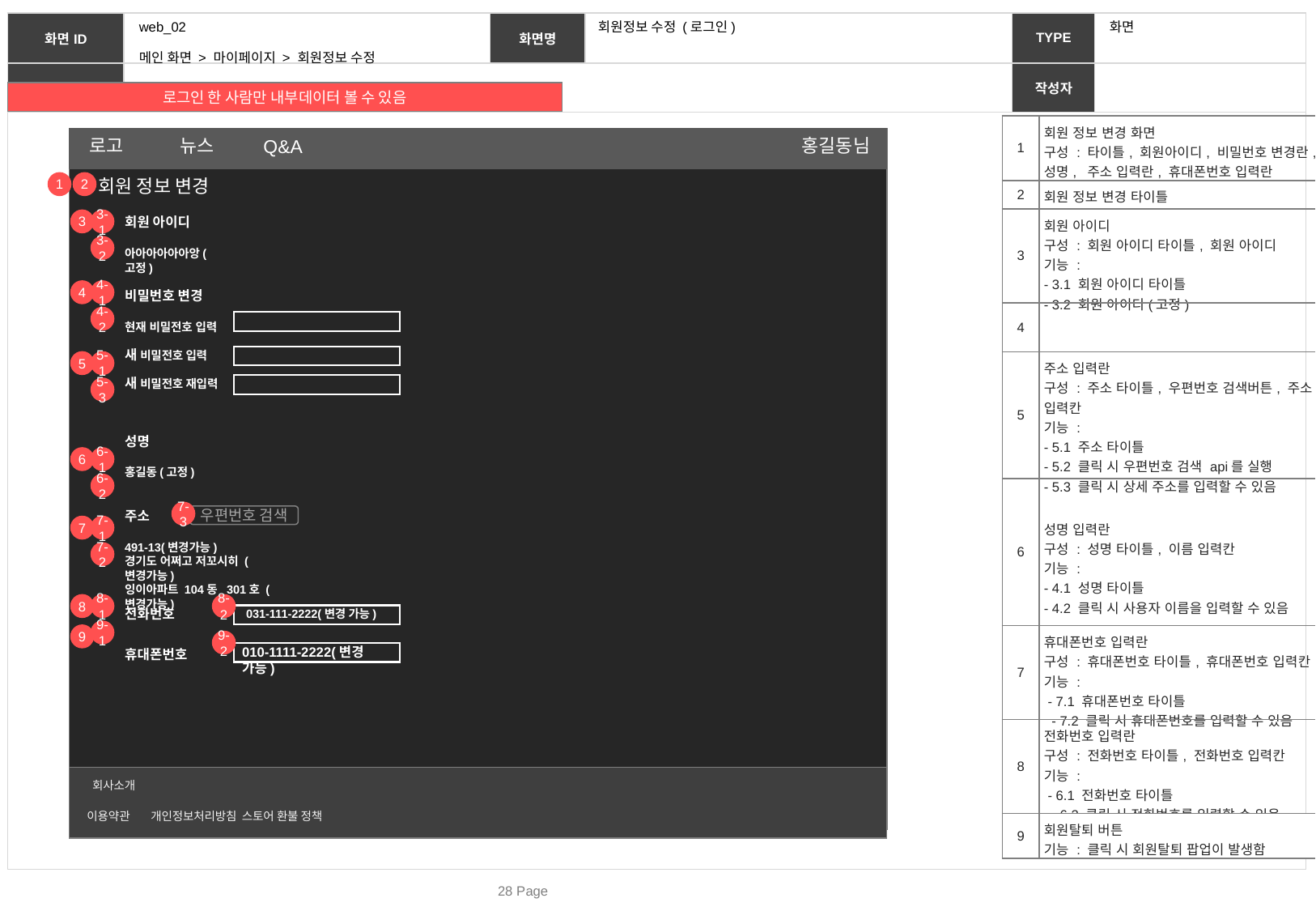

web_02
회원정보 수정 (로그인)
화면
메인 화면 > 마이페이지 > 회원정보 수정
로그인 한 사람만 내부데이터 볼 수 있음
| 1 | 회원 정보 변경 화면 구성 : 타이틀, 회원아이디, 비밀번호 변경란, 성명, 주소 입력란, 휴대폰번호 입력란 |
| --- | --- |
| 2 | 회원 정보 변경 타이틀 |
| 3 | 회원 아이디 구성 : 회원 아이디 타이틀, 회원 아이디 기능 : - 3.1 회원 아이디 타이틀 - 3.2 회원 아이디(고정) |
| 4 |  |
| 5 | 주소 입력란 구성 : 주소 타이틀, 우편번호 검색버튼, 주소 입력칸 기능 : - 5.1 주소 타이틀 - 5.2 클릭 시 우편번호 검색 api를 실행 - 5.3 클릭 시 상세 주소를 입력할 수 있음 |
| 6 | 성명 입력란 구성 : 성명 타이틀, 이름 입력칸 기능 : - 4.1 성명 타이틀 - 4.2 클릭 시 사용자 이름을 입력할 수 있음 |
| 7 | 휴대폰번호 입력란 구성 : 휴대폰번호 타이틀, 휴대폰번호 입력칸 기능 : - 7.1 휴대폰번호 타이틀 - 7.2 클릭 시 휴대폰번호를 입력할 수 있음 |
| 8 | 전화번호 입력란 구성 : 전화번호 타이틀, 전화번호 입력칸 기능 : - 6.1 전화번호 타이틀 - 6.2 클릭 시 전화번호를 입력할 수 있음 |
| 9 | 회원탈퇴 버튼 기능 : 클릭 시 회원탈퇴 팝업이 발생함 |

로고
뉴스
홍길동님
Q&A

회원 정보 변경
1
2
회원 아이디

아아아아아아앙(고정)
3
3-1
3-2
4
4-1
비밀번호 변경

현재 비밀전호 입력
4-2

새 비밀전호 입력

5
5-1
새 비밀전호 재입력

5-3
성명

홍길동(고정)
6
6-1
6-2
7-3
주소

491-13(변경가능)
경기도 어쩌고 저꼬시히 (변경가능)
잉이아파트 104동  301호 (변경가능)
우편번호 검색
7
7-1
7-2
8
8-1
8-2
전화번호
031-111-2222(변경 가능)

9-1
9
9-2
010-1111-2222(변경 가능)
휴대폰번호

회사소개
이용약관        개인정보처리방침  스토어 환불 정책